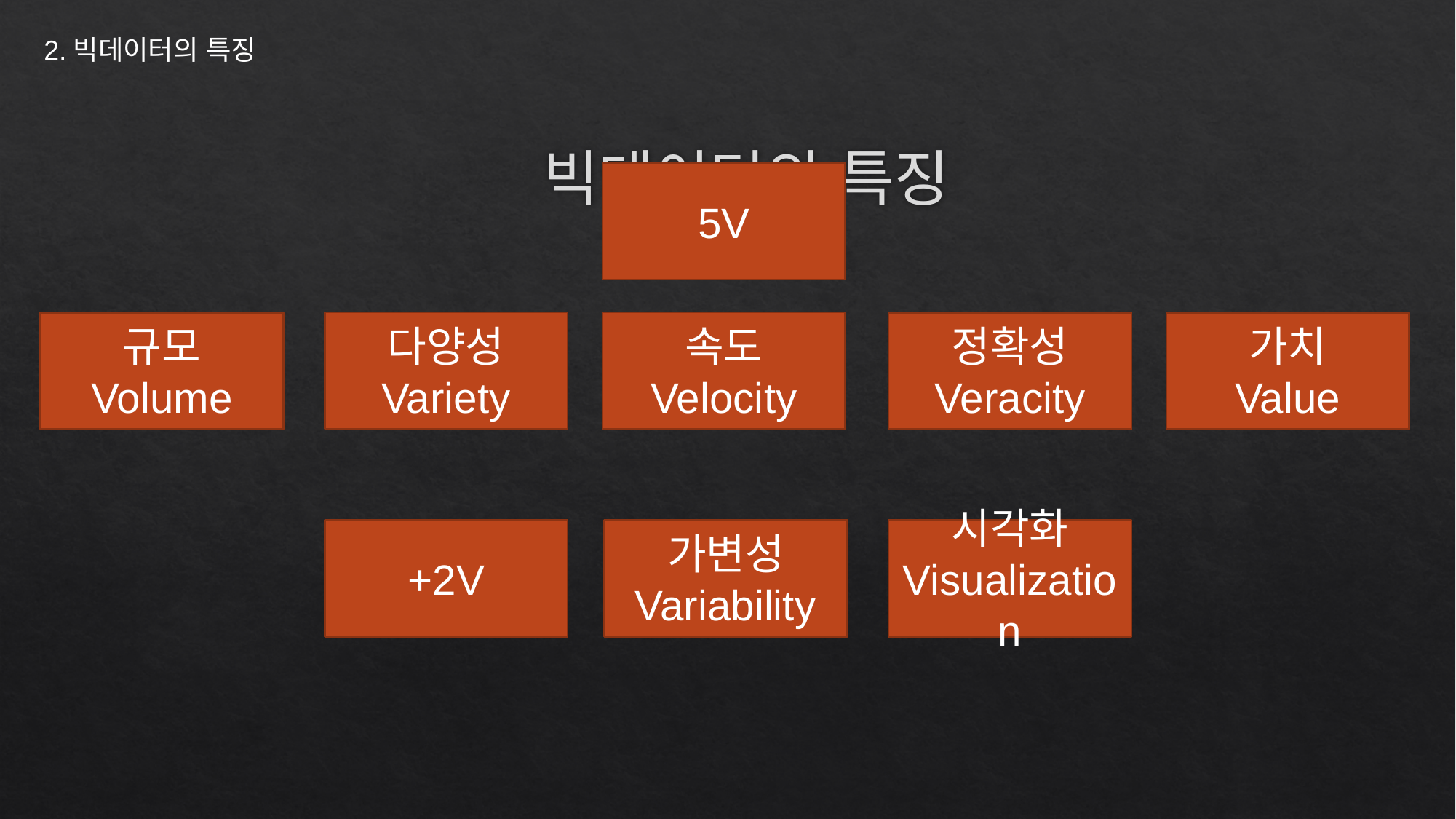

2.빅데이터의 특징
# 빅데이터의 특징
5V
다양성
Variety
속도
Velocity
규모
Volume
정확성
Veracity
가치
Value
+2V
가변성
Variability
시각화
Visualization